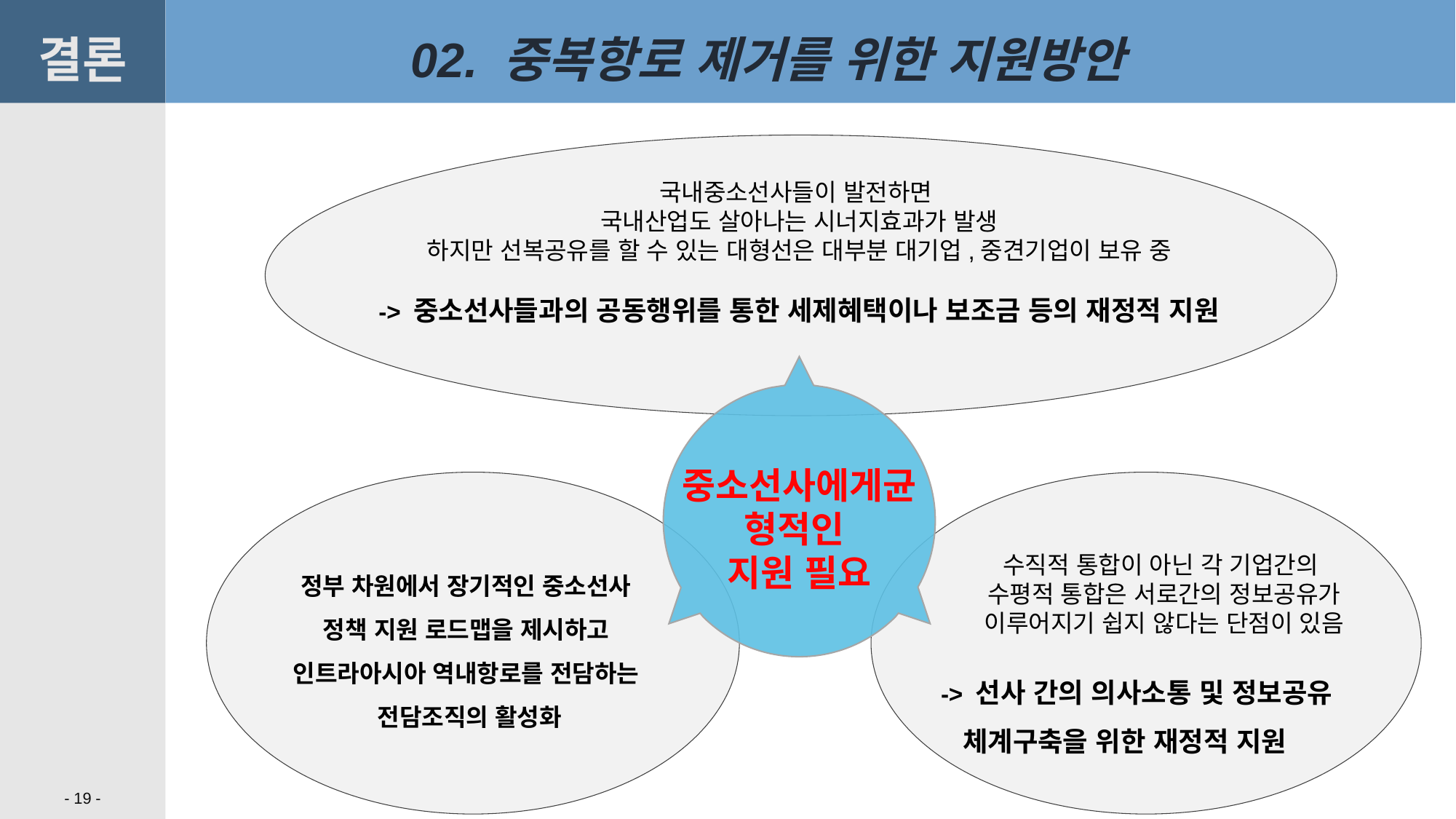

결론
02. 중복항로 제거를 위한 지원방안

국내중소선사들이 발전하면
국내산업도 살아나는 시너지효과가 발생
하지만 선복공유를 할 수 있는 대형선은 대부분 대기업,중견기업이 보유 중

-> 중소선사들과의 공동행위를 통한 세제혜택이나 보조금 등의 재정적 지원

중소선사에게균형적인
지원 필요

수직적 통합이 아닌 각 기업간의
수평적 통합은 서로간의 정보공유가 이루어지기 쉽지 않다는 단점이 있음
정부 차원에서 장기적인 중소선사
정책 지원 로드맵을 제시하고
인트라아시아 역내항로를 전담하는
전담조직의 활성화

-> 선사 간의 의사소통 및 정보공유
  체계구축을 위한 재정적 지원
- 19 -
-------교수님) 중소선사 지원 방안 – 얼라이언스 활성화, 정책적 지원